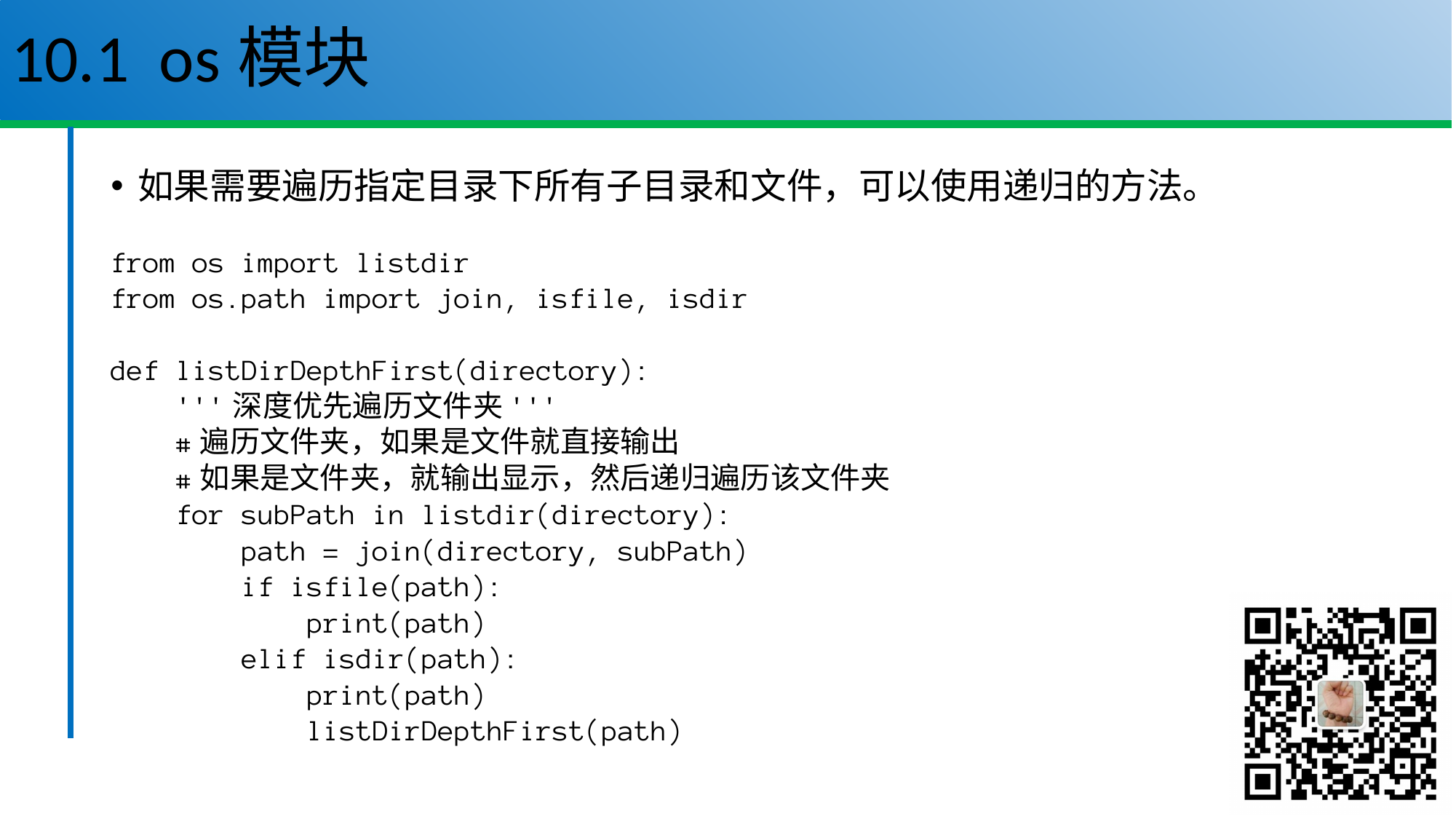

# 10.1  os模块
如果需要遍历指定目录下所有子目录和文件，可以使用递归的方法。

from os import listdir
from os.path import join, isfile, isdir

def listDirDepthFirst(directory):
    '''深度优先遍历文件夹'''
    #遍历文件夹，如果是文件就直接输出
    #如果是文件夹，就输出显示，然后递归遍历该文件夹
    for subPath in listdir(directory):
        path = join(directory, subPath)
        if isfile(path):
            print(path)
        elif isdir(path):
            print(path)
            listDirDepthFirst(path)
6